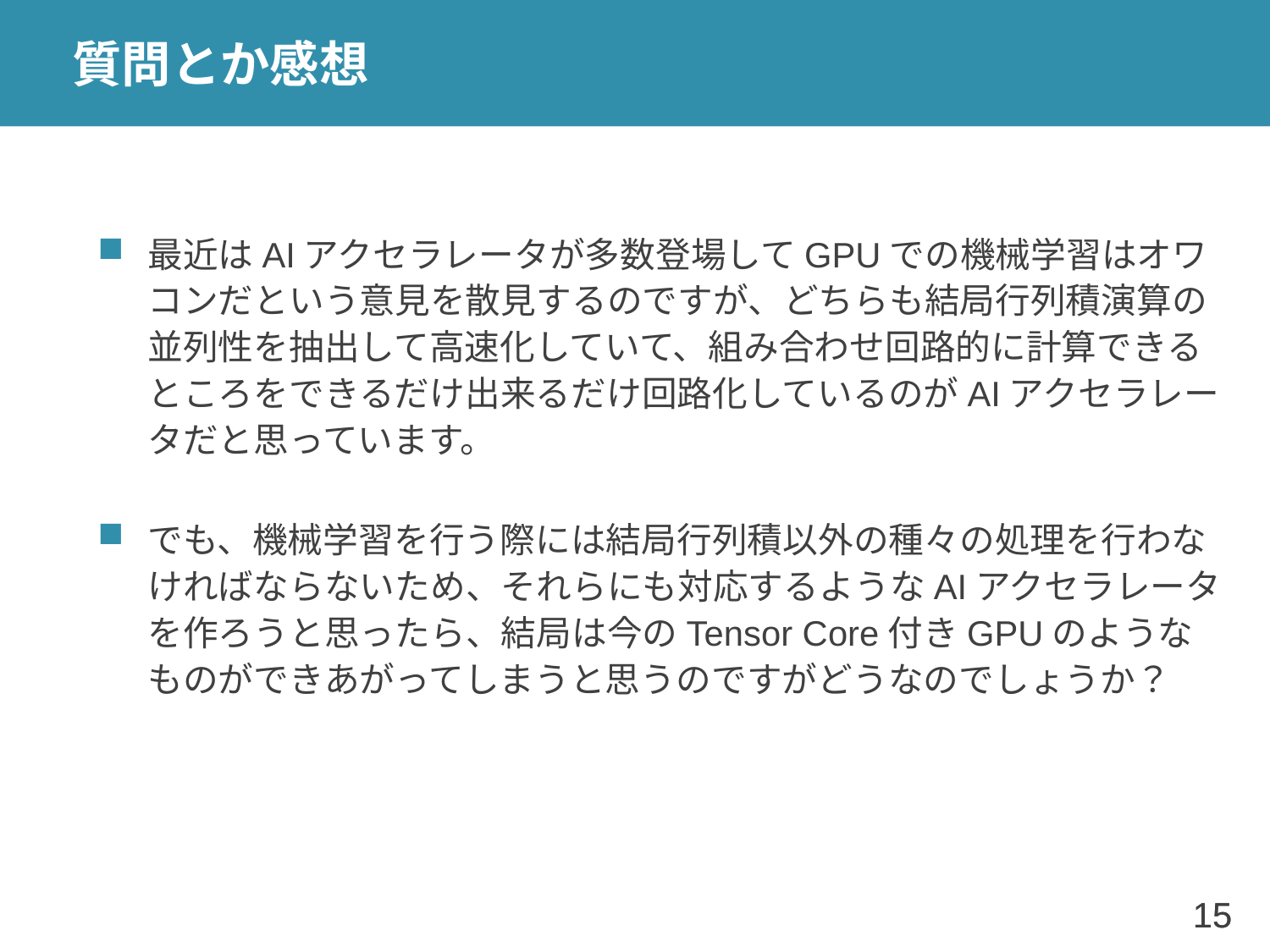

# 質問とか感想
最近はAIアクセラレータが多数登場してGPUでの機械学習はオワコンだという意見を散見するのですが、どちらも結局行列積演算の並列性を抽出して高速化していて、組み合わせ回路的に計算できるところをできるだけ出来るだけ回路化しているのがAIアクセラレータだと思っています。
でも、機械学習を行う際には結局行列積以外の種々の処理を行わなければならないため、それらにも対応するようなAIアクセラレータを作ろうと思ったら、結局は今のTensor Core付きGPUのようなものができあがってしまうと思うのですがどうなのでしょうか？